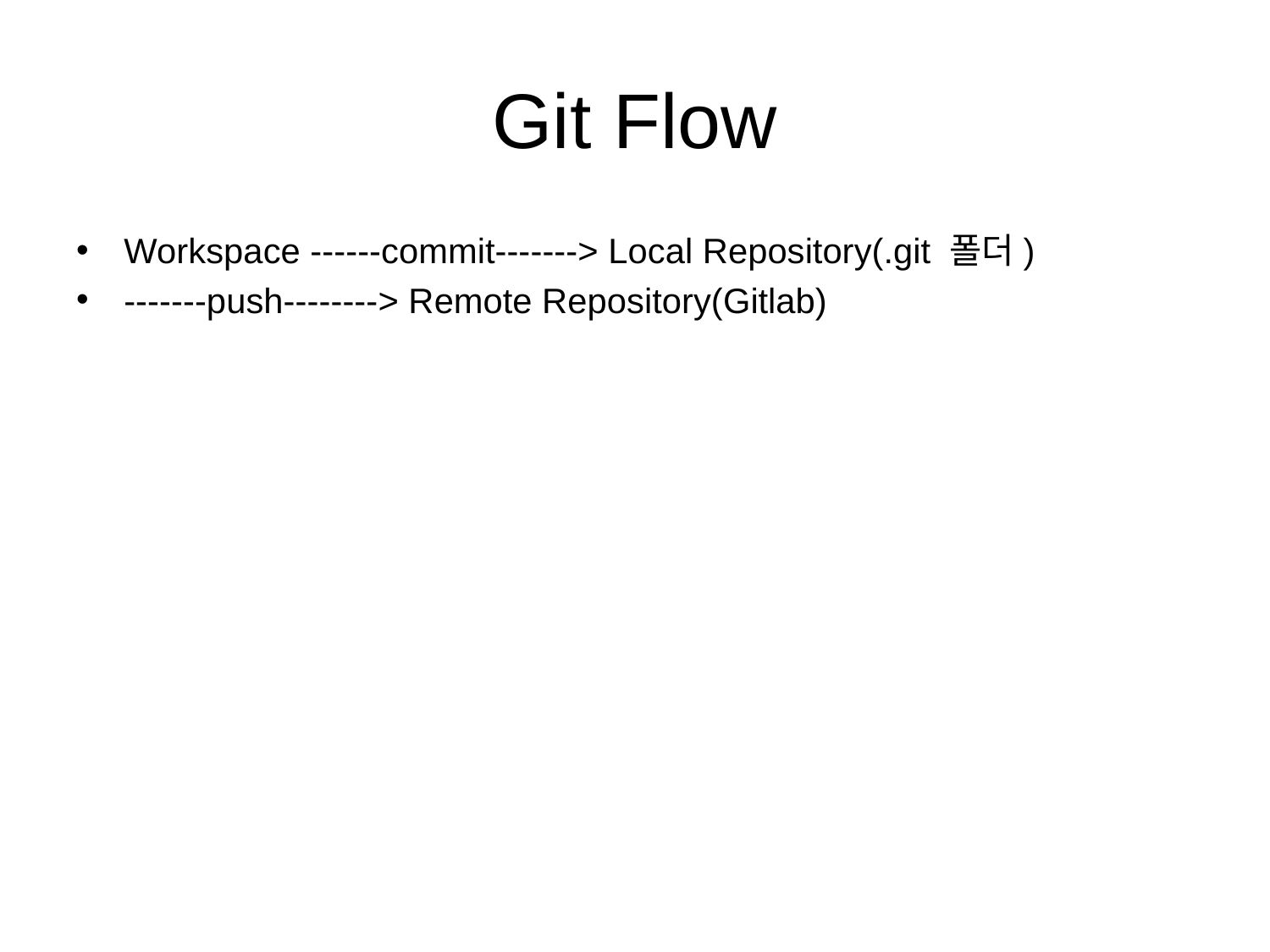

# Git Flow
Workspace ------commit-------> Local Repository(.git 폴더)
-------push--------> Remote Repository(Gitlab)